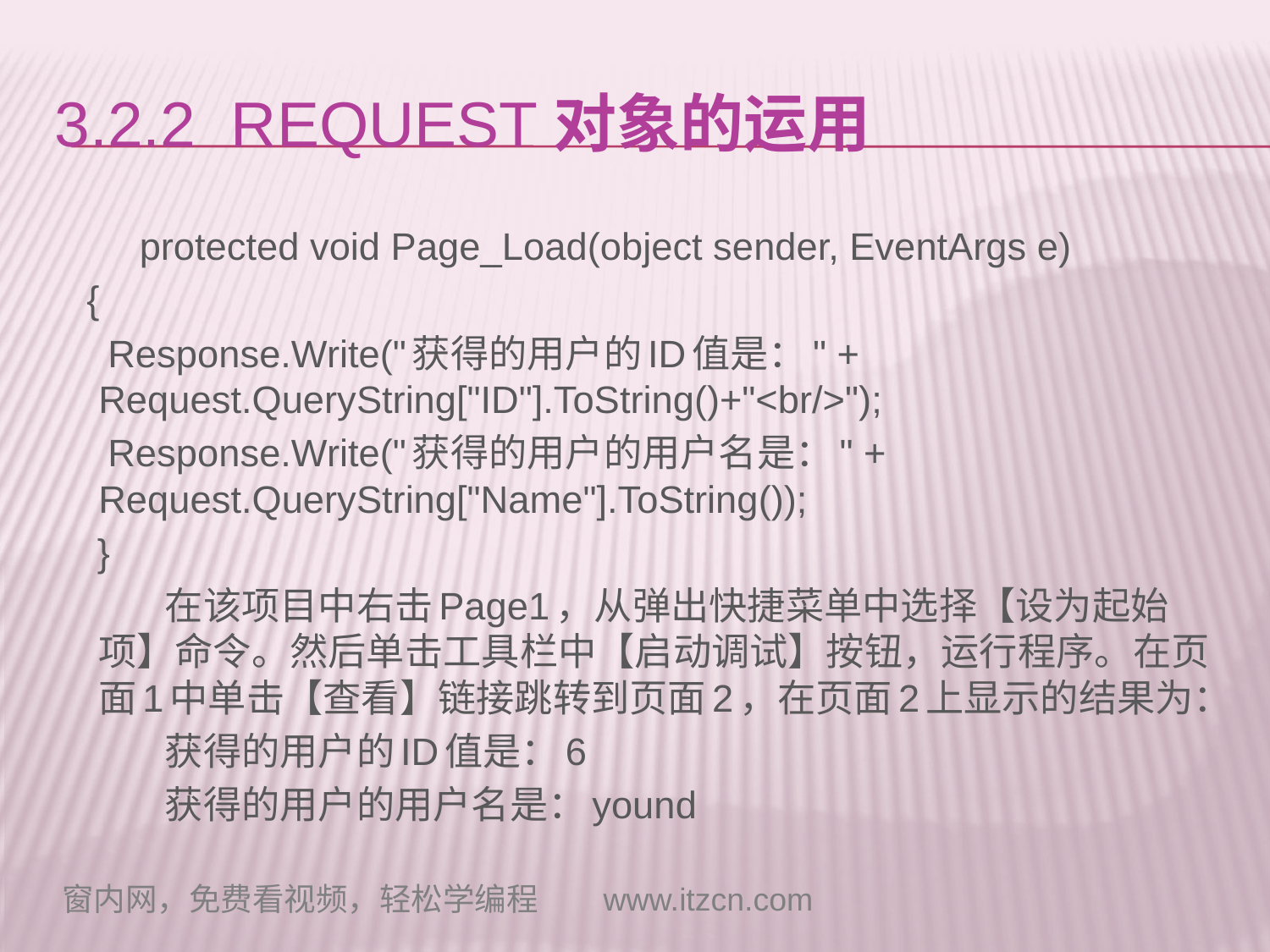

# 3.2.2  Request对象的运用
        protected void Page_Load(object sender, EventArgs e)
   {
     Response.Write("获得的用户的ID值是：" +       Request.QueryString["ID"].ToString()+"<br/>");
     Response.Write("获得的用户的用户名是：" +     Request.QueryString["Name"].ToString());
    }
            在该项目中右击Page1，从弹出快捷菜单中选择【设为起始项】命令。然后单击工具栏中【启动调试】按钮，运行程序。在页面1中单击【查看】链接跳转到页面2，在页面2上显示的结果为：
            获得的用户的ID值是：6
            获得的用户的用户名是：yound